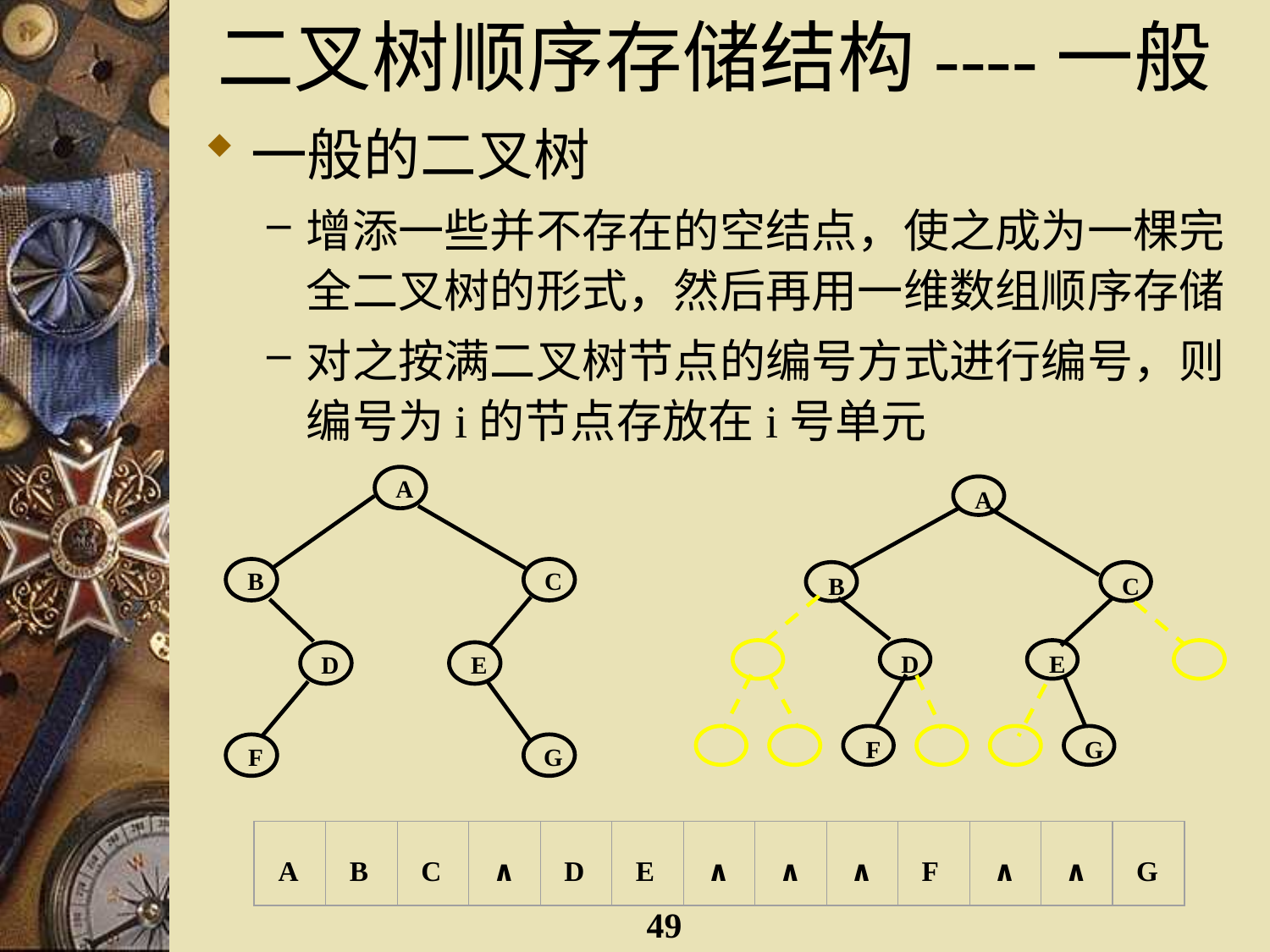

# 二叉树顺序存储结构----一般
一般的二叉树
增添一些并不存在的空结点，使之成为一棵完全二叉树的形式，然后再用一维数组顺序存储
对之按满二叉树节点的编号方式进行编号，则编号为i的节点存放在i号单元

A

B
C

D
E

F
G

A

B
C

D
E

F
G

A

B

C

∧

D

E

∧

∧

∧

F

∧

∧

G